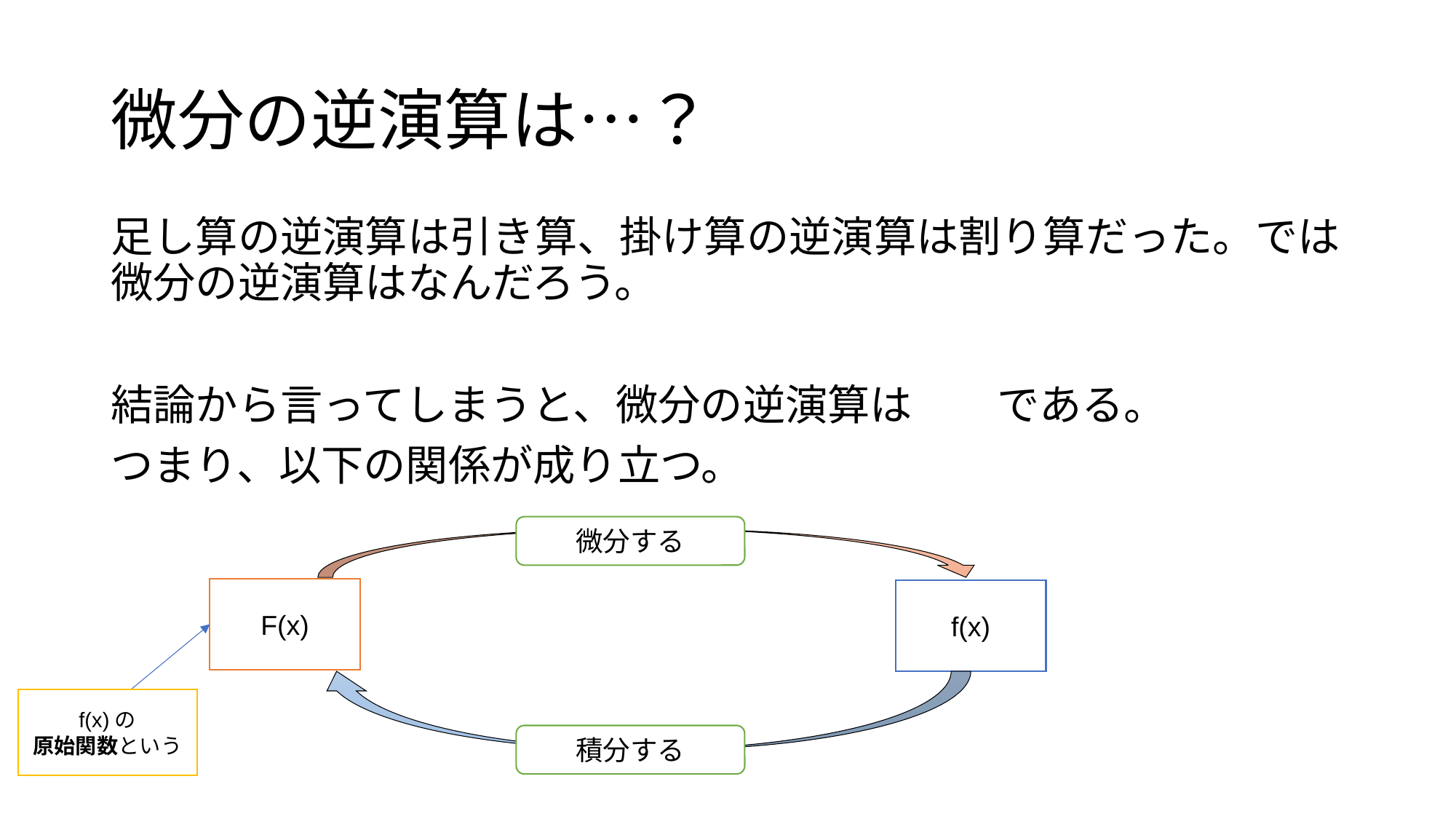

# 微分の逆演算は…？
足し算の逆演算は引き算、掛け算の逆演算は割り算だった。では微分の逆演算はなんだろう。

結論から言ってしまうと、微分の逆演算は積分である。
つまり、以下の関係が成り立つ。

微分する

F(x)
f(x)

f(x)の
原始関数という
積分する